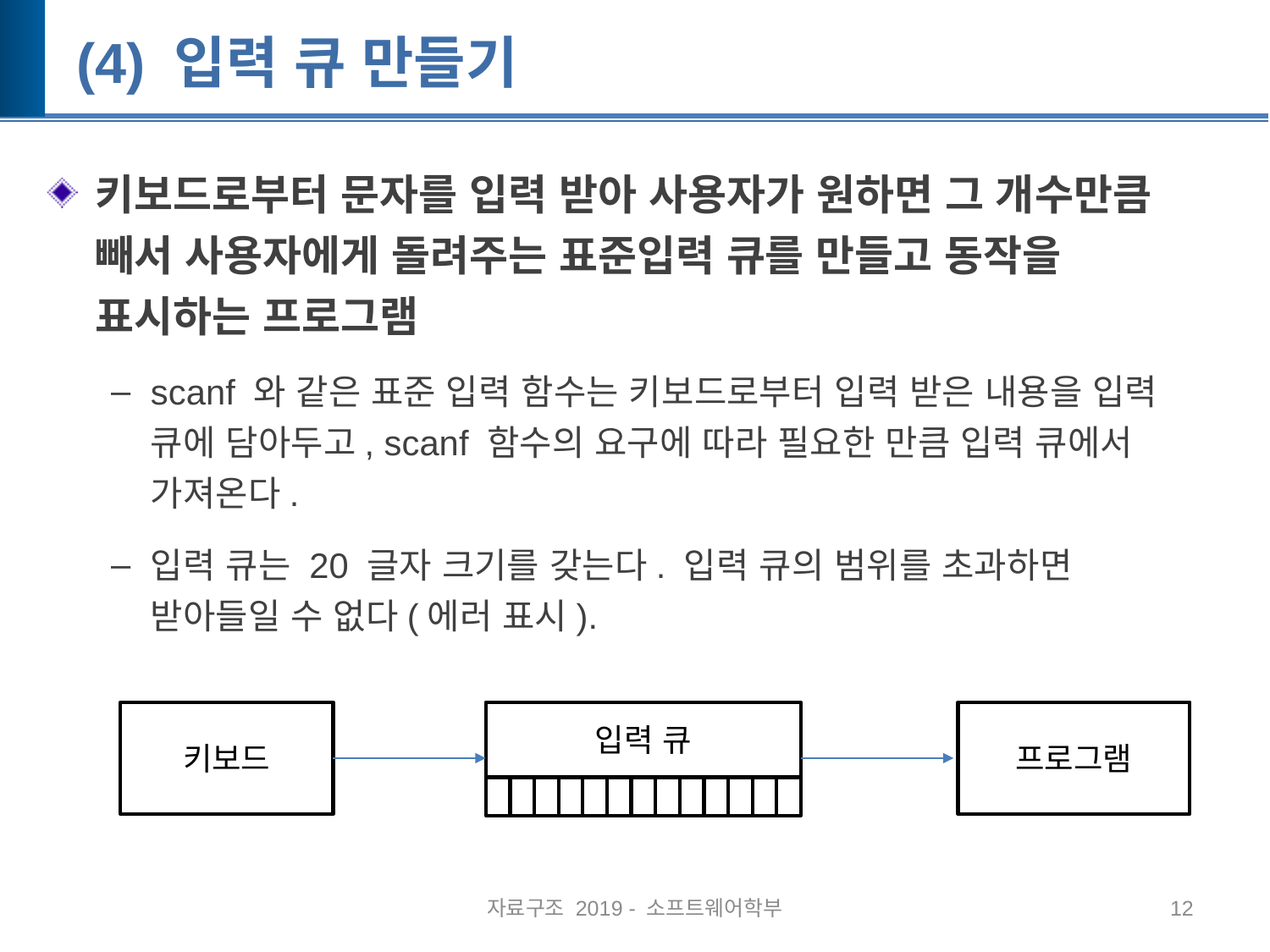

# (4) 입력 큐 만들기
키보드로부터 문자를 입력 받아 사용자가 원하면 그 개수만큼 빼서 사용자에게 돌려주는 표준입력 큐를 만들고 동작을 표시하는 프로그램
scanf 와 같은 표준 입력 함수는 키보드로부터 입력 받은 내용을 입력 큐에 담아두고, scanf 함수의 요구에 따라 필요한 만큼 입력 큐에서 가져온다.
입력 큐는 20 글자 크기를 갖는다. 입력 큐의 범위를 초과하면 받아들일 수 없다(에러 표시).
키보드
입력 큐

프로그램

자료구조 2019 - 소프트웨어학부
12